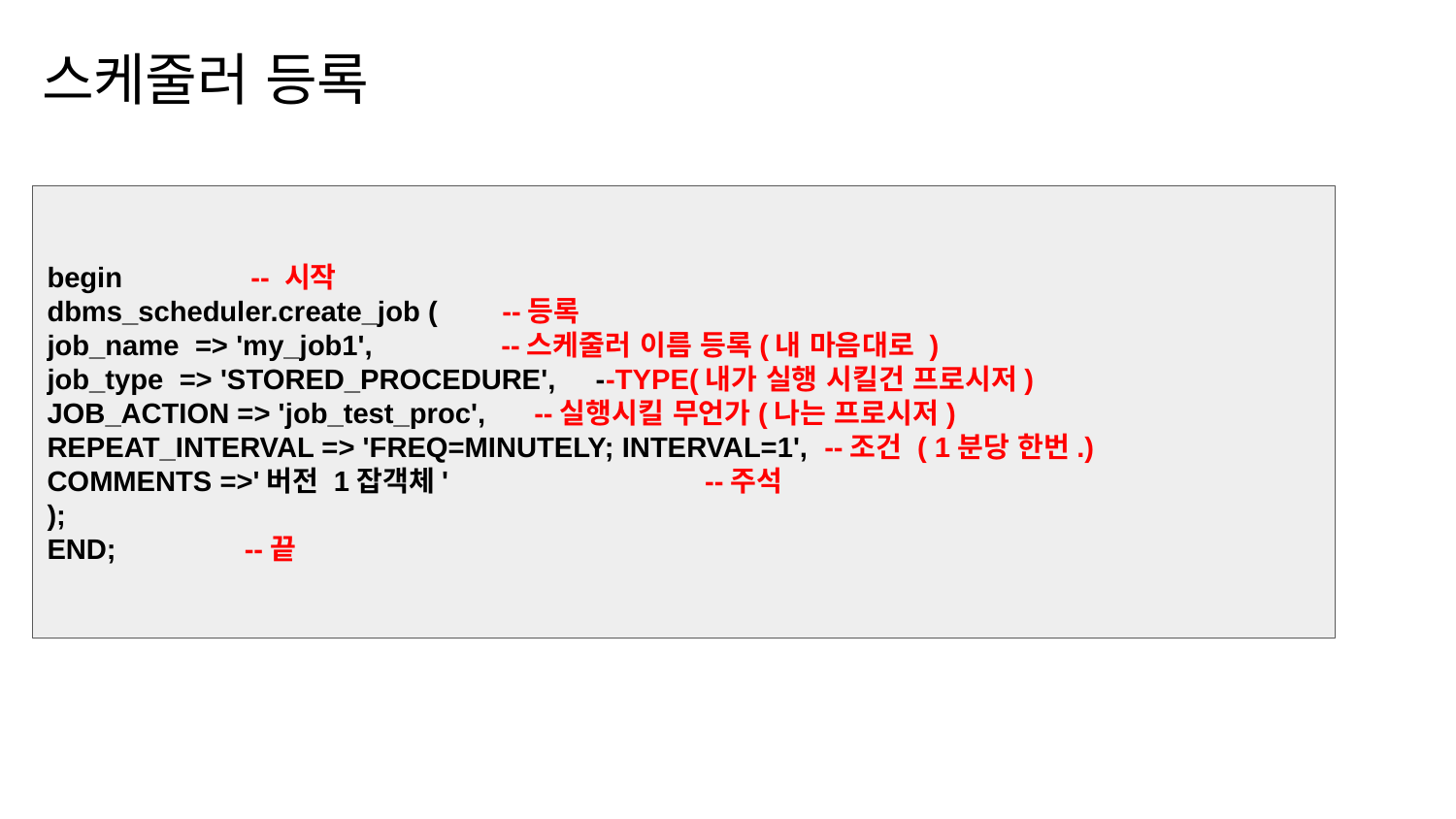

스케줄러 등록
begin                -- 시작
dbms_scheduler.create_job (        --등록
job_name  => 'my_job1',                --스케줄러 이름 등록(내 마음대로 )
job_type  => 'STORED_PROCEDURE',     --TYPE(내가 실행 시킬건 프로시저)
JOB_ACTION => 'job_test_proc',      --실행시킬 무언가(나는 프로시저)
REPEAT_INTERVAL => 'FREQ=MINUTELY; INTERVAL=1',  --조건 ( 1분당 한번.)
COMMENTS =>'버전 1잡객체'                                --주석
);
END;                --끝